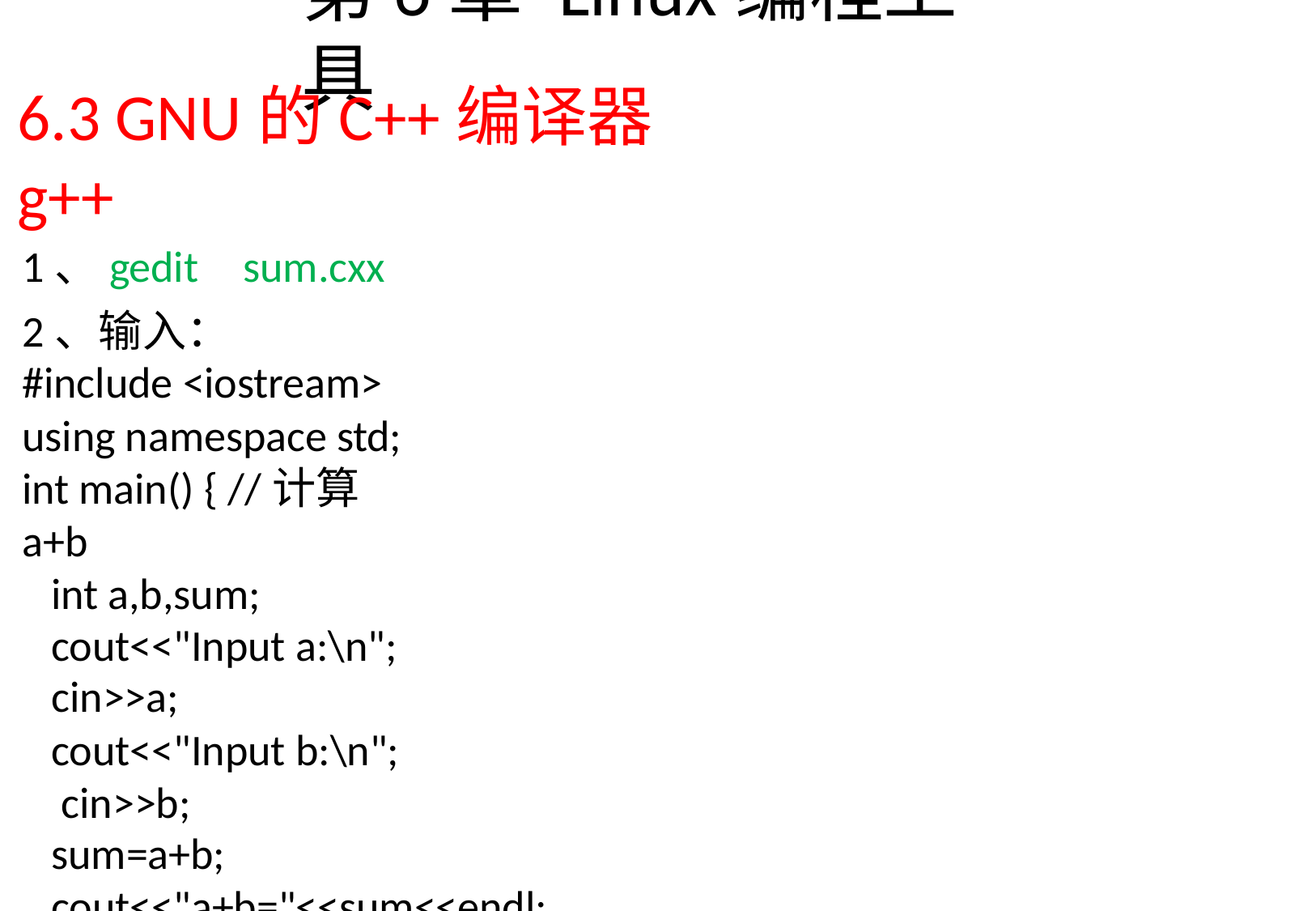

# 第6章Linux编程工具
6.3 GNU的C++编译器g++
1、gedit	sum.cxx
2、输入：  #include <iostream>
using namespace std;  int main() { //计算a+b
int a,b,sum;  cout<<"Input a:\n";
cin>>a;
cout<<"Input b:\n";  cin>>b;
sum=a+b;  cout<<"a+b="<<sum<<endl;  return 0;
}